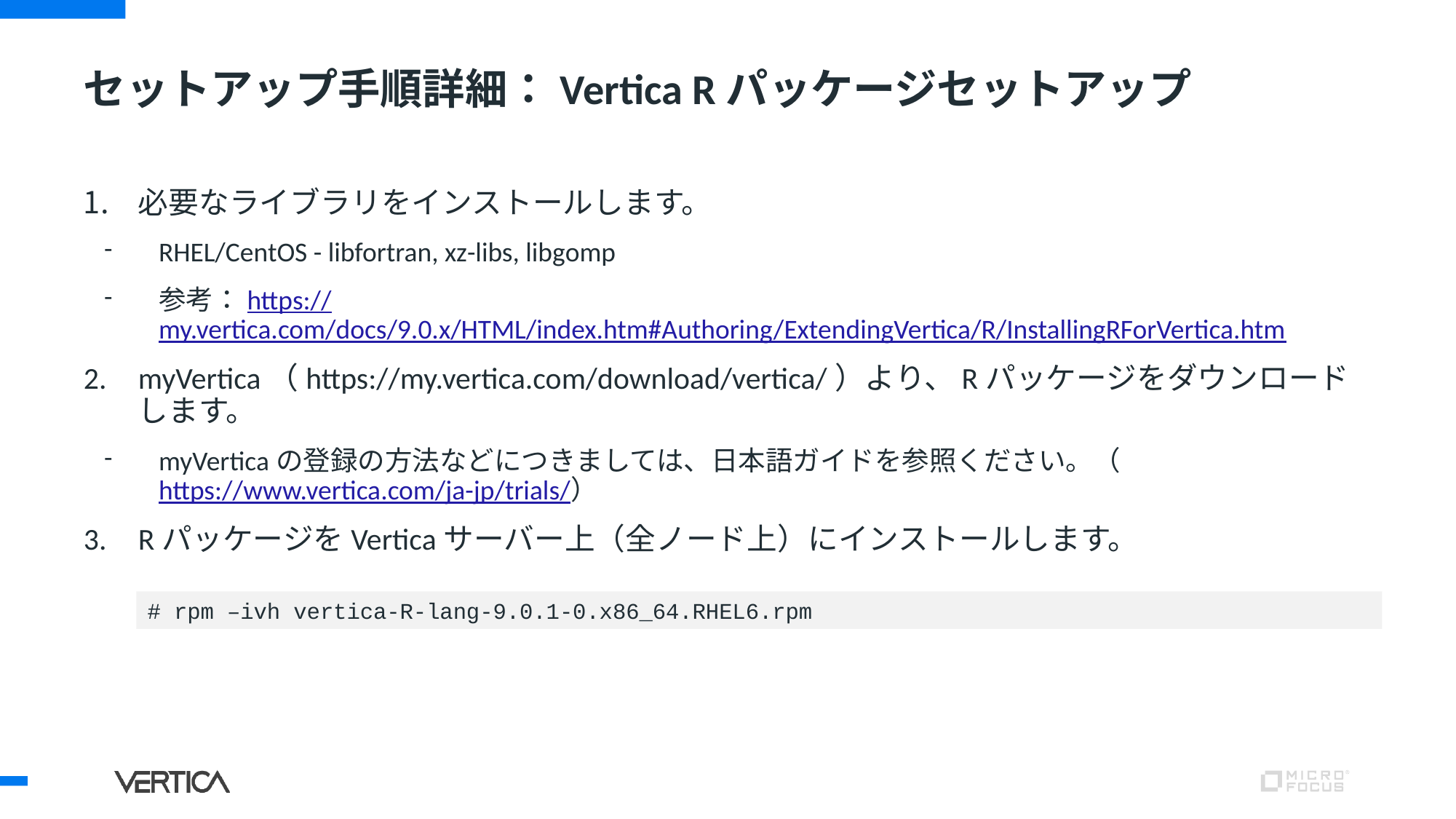

# セットアップ手順詳細：Vertica Rパッケージセットアップ

必要なライブラリをインストールします。
RHEL/CentOS - libfortran, xz-libs, libgomp
参考：https://my.vertica.com/docs/9.0.x/HTML/index.htm#Authoring/ExtendingVertica/R/InstallingRForVertica.htm
myVertica（https://my.vertica.com/download/vertica/）より、Rパッケージをダウンロードします。
myVerticaの登録の方法などにつきましては、日本語ガイドを参照ください。（https://www.vertica.com/ja-jp/trials/）
RパッケージをVerticaサーバー上（全ノード上）にインストールします。
# rpm –ivh vertica-R-lang-9.0.1-0.x86_64.RHEL6.rpm